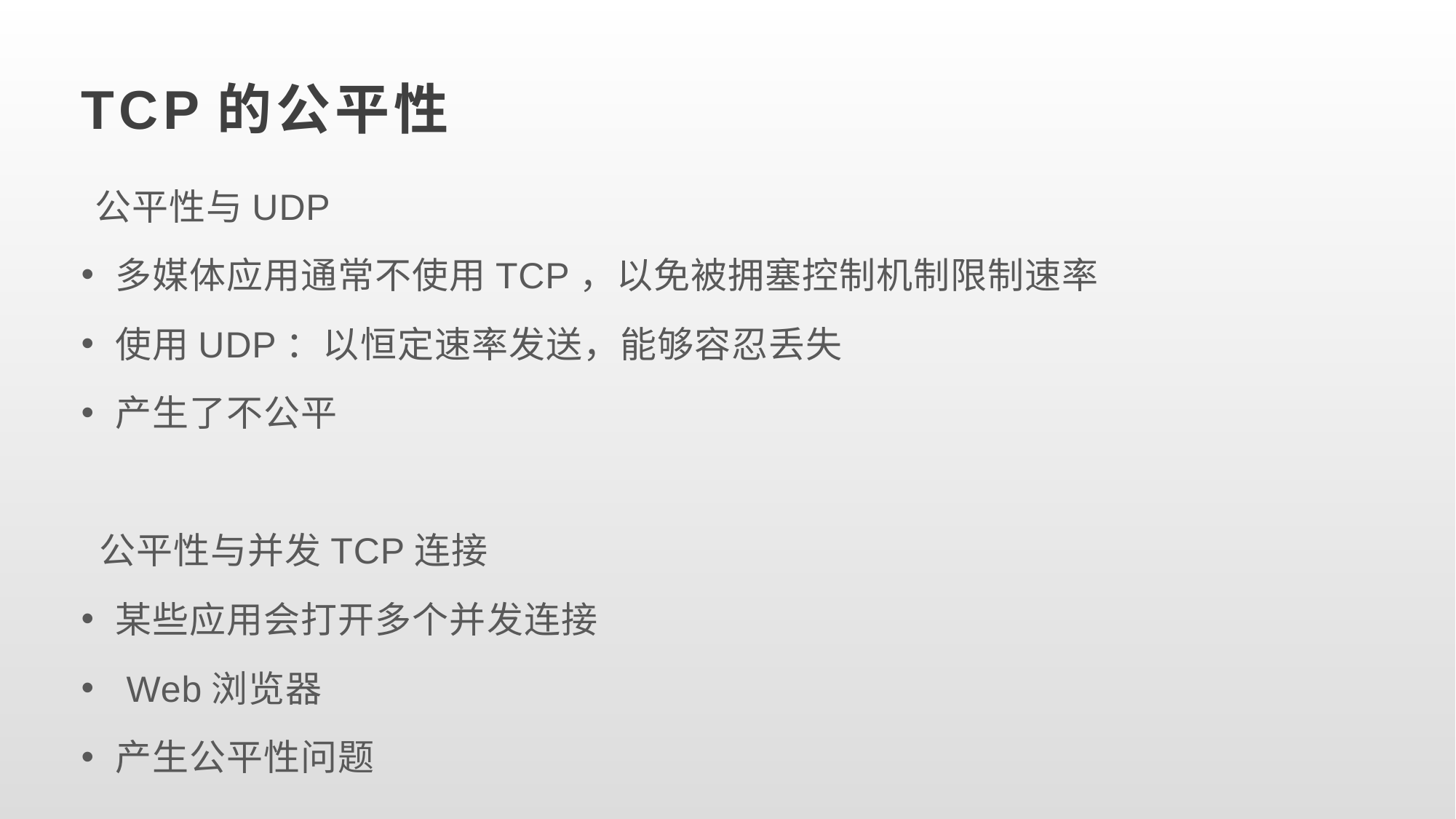

TCP的公平性
 公平性与UDP
多媒体应用通常不使用TCP，以免被拥塞控制机制限制速率
使用UDP：以恒定速率发送，能够容忍丢失
产生了不公平

 公平性与并发TCP连接
某些应用会打开多个并发连接
 Web浏览器
产生公平性问题